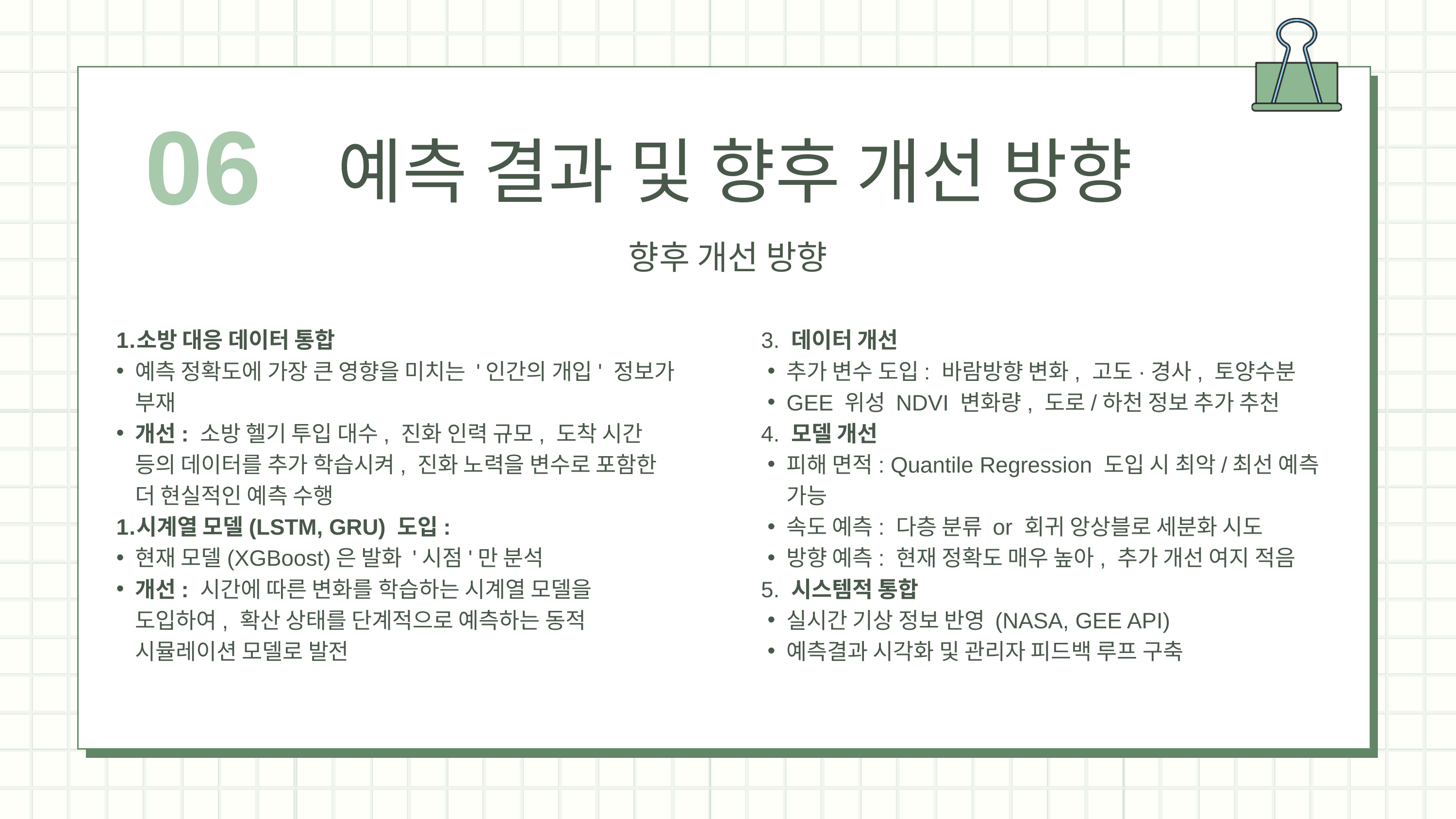

06
예측 결과 및 향후 개선 방향
향후 개선 방향
소방 대응 데이터 통합
예측 정확도에 가장 큰 영향을 미치는 '인간의 개입' 정보가 부재
개선: 소방 헬기 투입 대수, 진화 인력 규모, 도착 시간 등의 데이터를 추가 학습시켜, 진화 노력을 변수로 포함한 더 현실적인 예측 수행
시계열 모델(LSTM, GRU) 도입:
현재 모델(XGBoost)은 발화 '시점'만 분석
개선: 시간에 따른 변화를 학습하는 시계열 모델을 도입하여, 확산 상태를 단계적으로 예측하는 동적 시뮬레이션 모델로 발전
  3. 데이터 개선
추가 변수 도입: 바람방향 변화, 고도·경사, 토양수분
GEE 위성 NDVI 변화량, 도로/하천 정보 추가 추천
  4. 모델 개선
피해 면적: Quantile Regression 도입 시 최악/최선 예측 가능
속도 예측: 다층 분류 or 회귀 앙상블로 세분화 시도
방향 예측: 현재 정확도 매우 높아, 추가 개선 여지 적음
  5. 시스템적 통합
실시간 기상 정보 반영 (NASA, GEE API)
예측결과 시각화 및 관리자 피드백 루프 구축